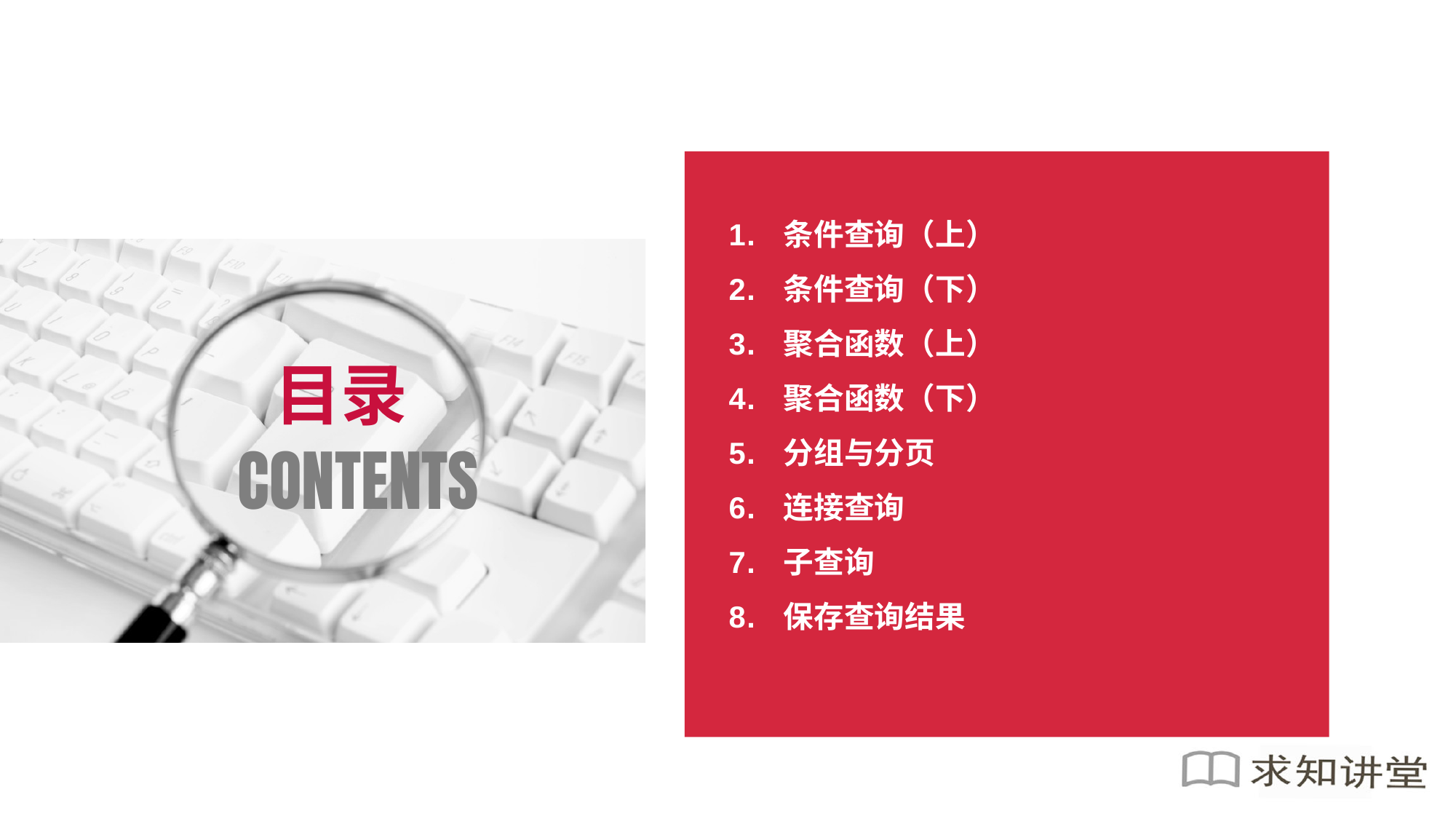

条件查询（上）
条件查询（下）
聚合函数（上）
聚合函数（下）
分组与分页
连接查询
子查询
保存查询结果